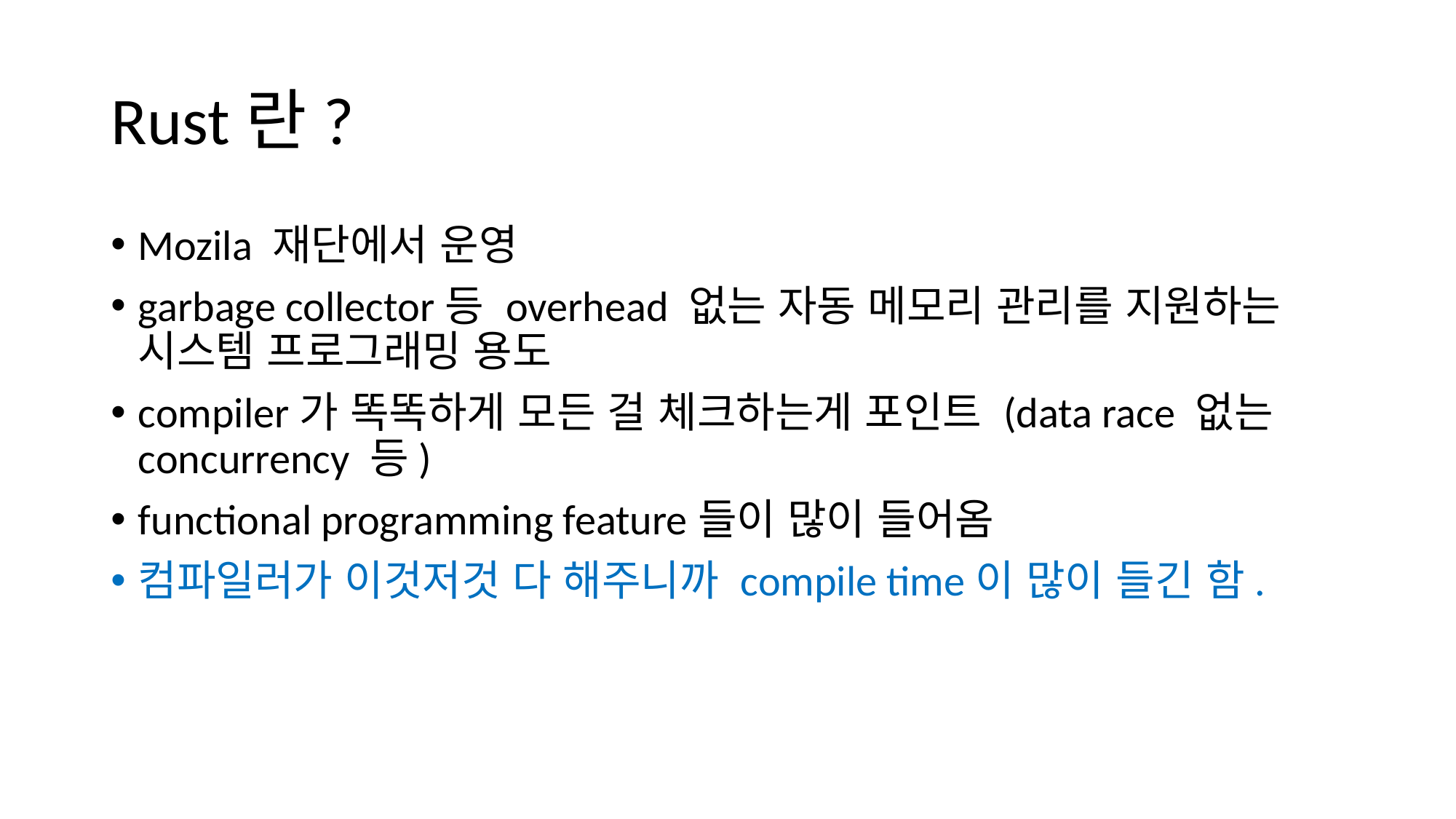

# Rust란?
Mozila 재단에서 운영
garbage collector등 overhead 없는 자동 메모리 관리를 지원하는 시스템 프로그래밍 용도
compiler가 똑똑하게 모든 걸 체크하는게 포인트 (data race 없는 concurrency 등)
functional programming feature들이 많이 들어옴
컴파일러가 이것저것 다 해주니까 compile time이 많이 들긴 함.